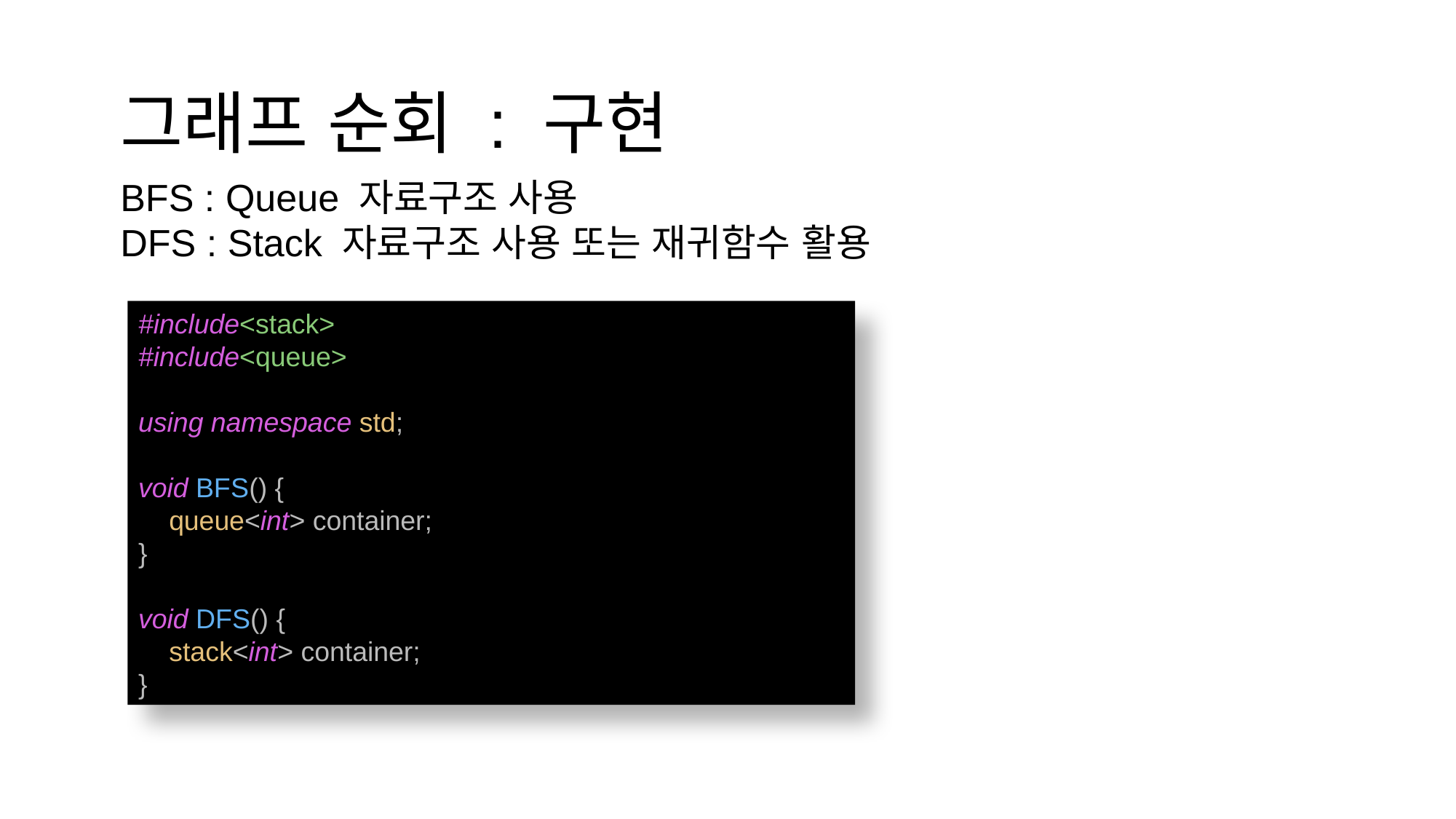

그래프 순회 : 구현
BFS : Queue 자료구조 사용
DFS : Stack 자료구조 사용 또는 재귀함수 활용

#include<stack>
#include<queue>
using namespace std;
void BFS() {
    queue<int> container;
}
void DFS() {
    stack<int> container;
}